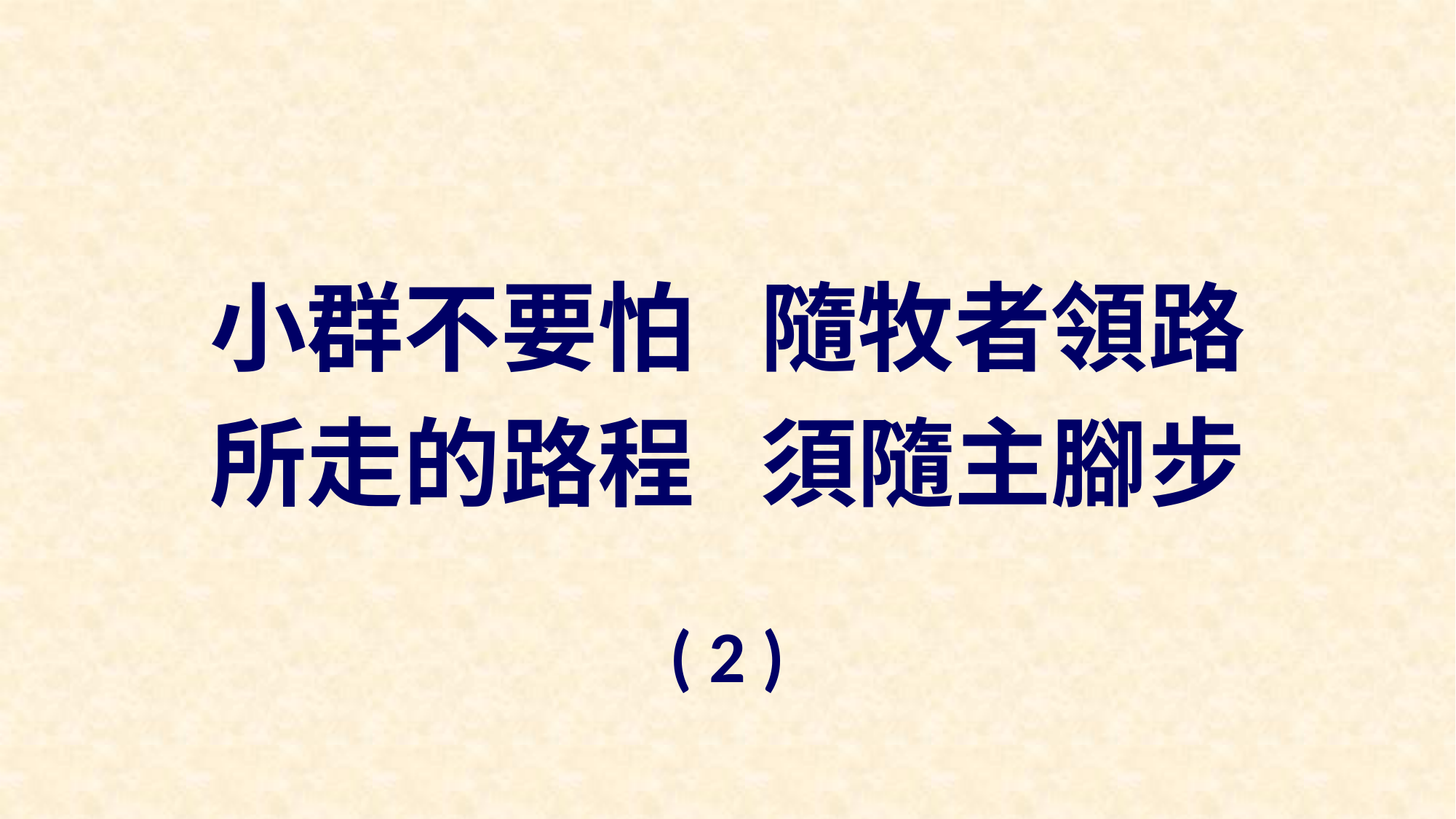

小群不要怕   隨牧者領路
所走的路程   須隨主腳步
( 2 )